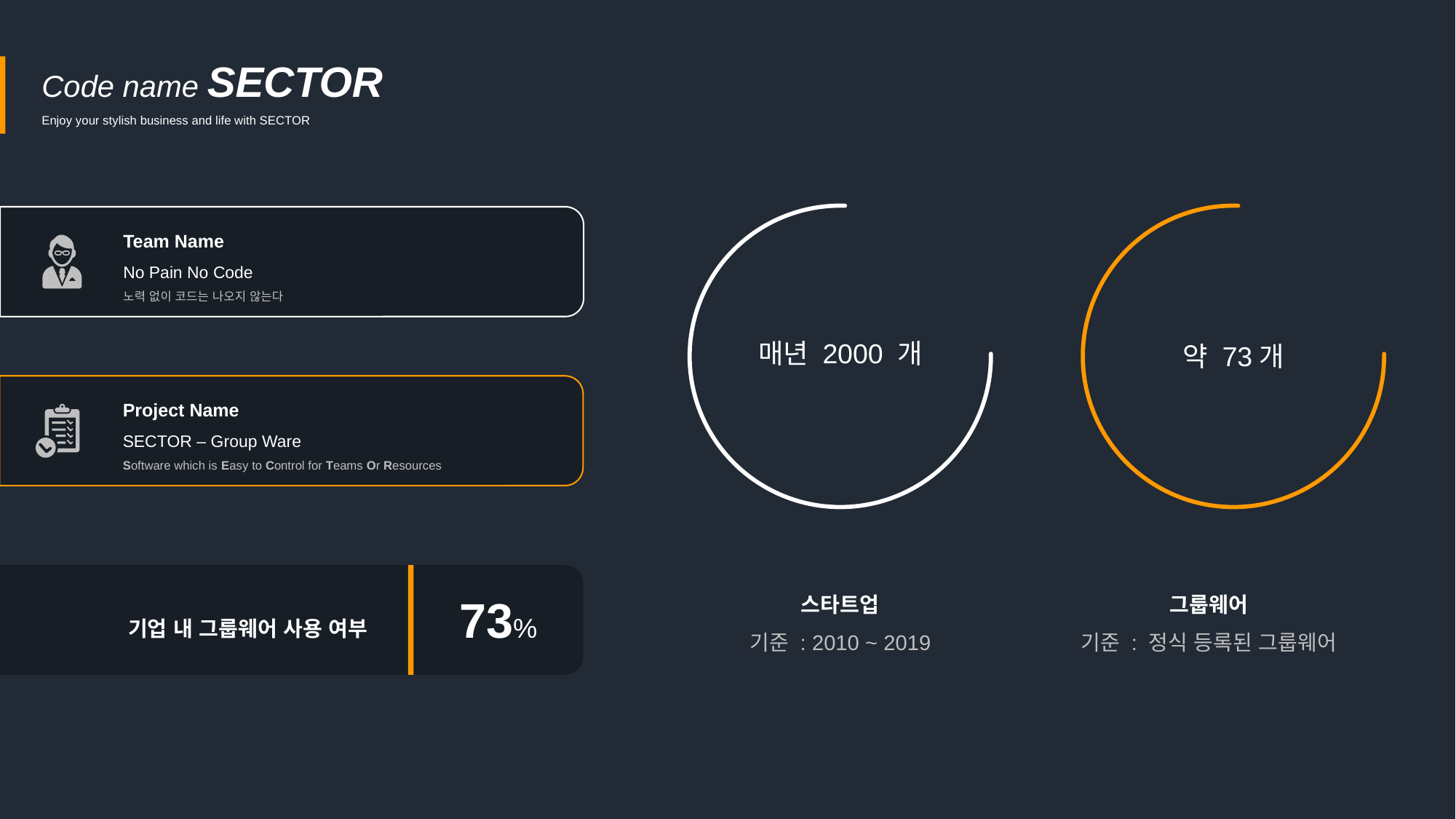

Code name SECTOR
Enjoy your stylish business and life with SECTOR

Team Name
No Pain No Code
노력 없이 코드는 나오지 않는다

매년 2000 개
약 73개
Project Name
SECTOR – Group Ware
Software which is Easy to Control for Teams Or Resources

스타트업
기준 : 2010 ~ 2019
그룹웨어
기준 : 정식 등록된 그룹웨어
73%
기업 내 그룹웨어 사용 여부